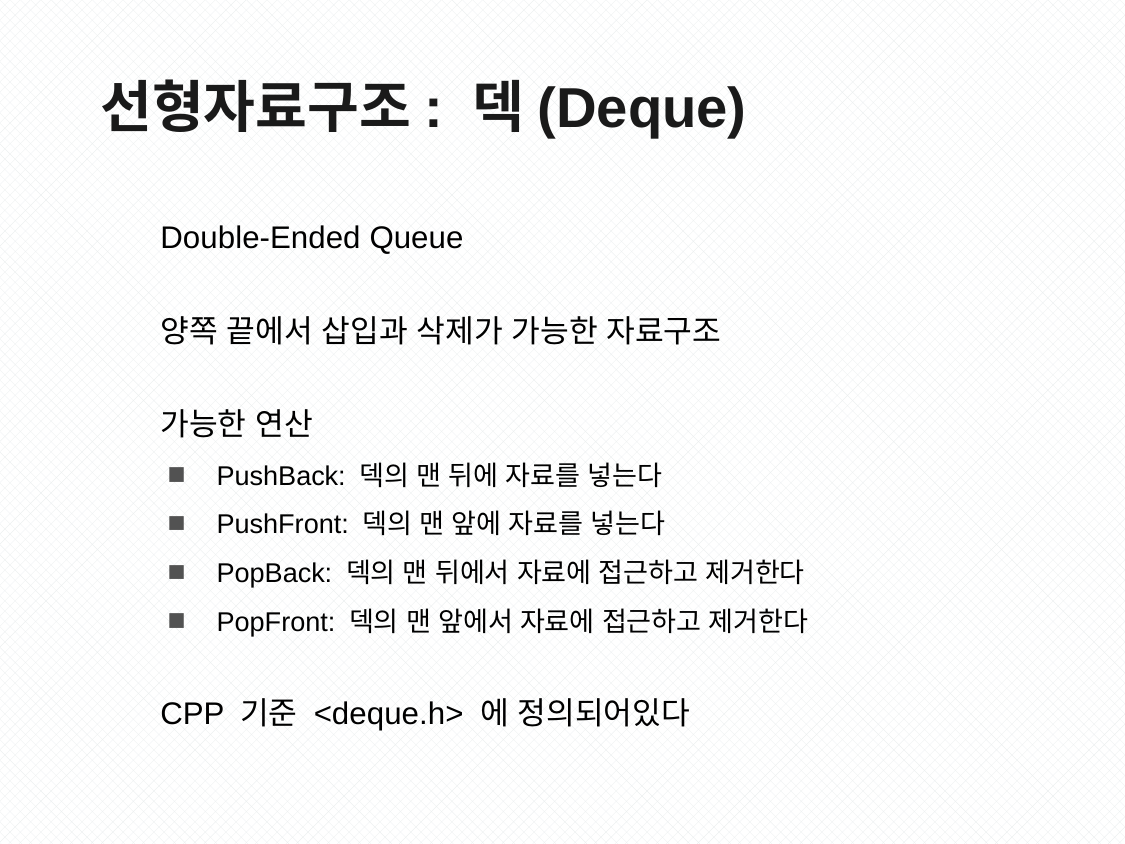

선형자료구조: 덱(Deque)
Double-Ended Queue
양쪽 끝에서 삽입과 삭제가 가능한 자료구조
가능한 연산
PushBack: 덱의 맨 뒤에 자료를 넣는다
PushFront: 덱의 맨 앞에 자료를 넣는다
PopBack: 덱의 맨 뒤에서 자료에 접근하고 제거한다
PopFront: 덱의 맨 앞에서 자료에 접근하고 제거한다
CPP 기준 <deque.h> 에 정의되어있다